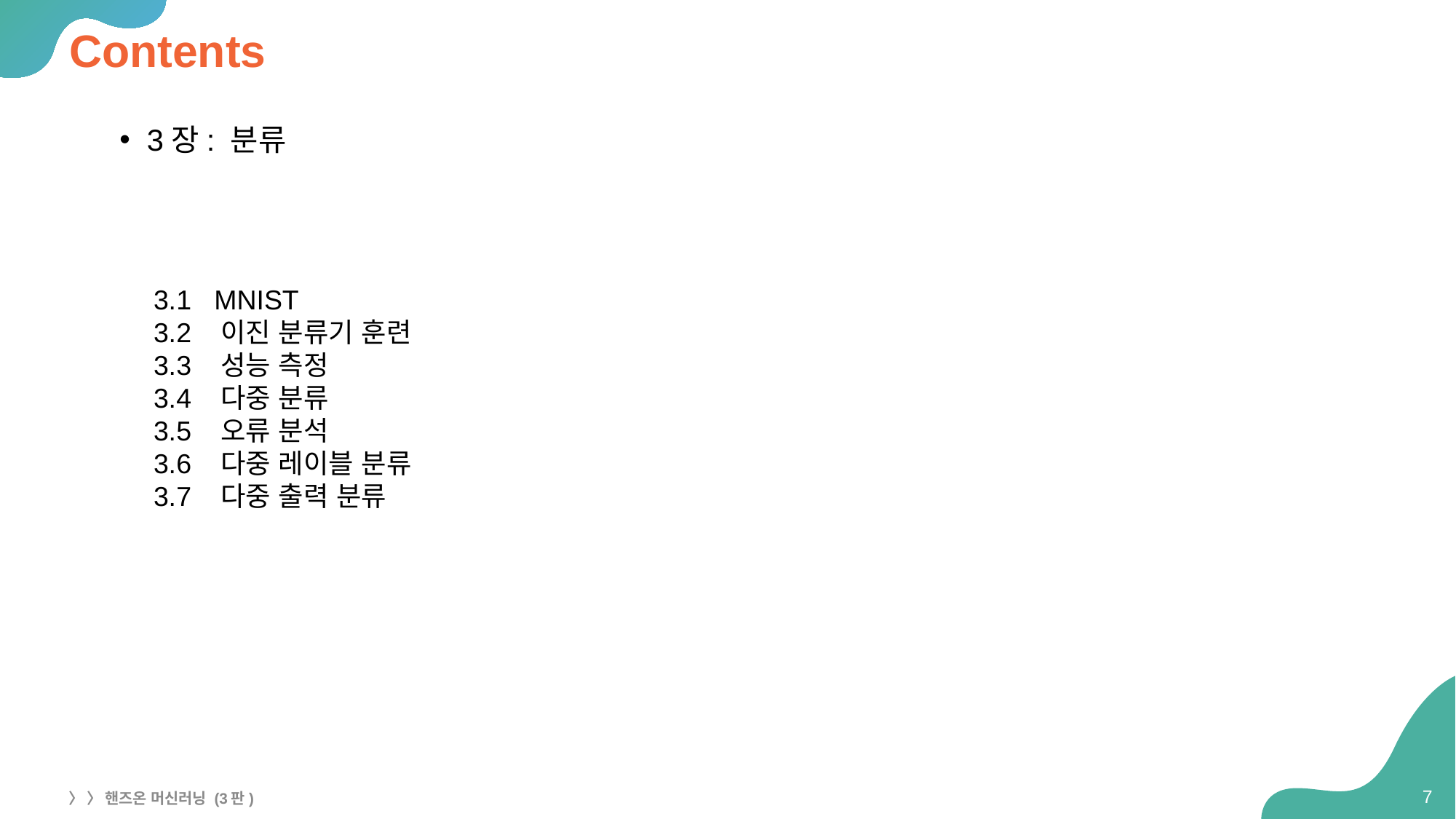

# Contents
3장: 분류

3.1   MNIST
3.2   이진 분류기 훈련
3.3   성능 측정
3.4   다중 분류
3.5   오류 분석
3.6   다중 레이블 분류
3.7   다중 출력 분류
7
〉 〉 핸즈온 머신러닝 (3판)